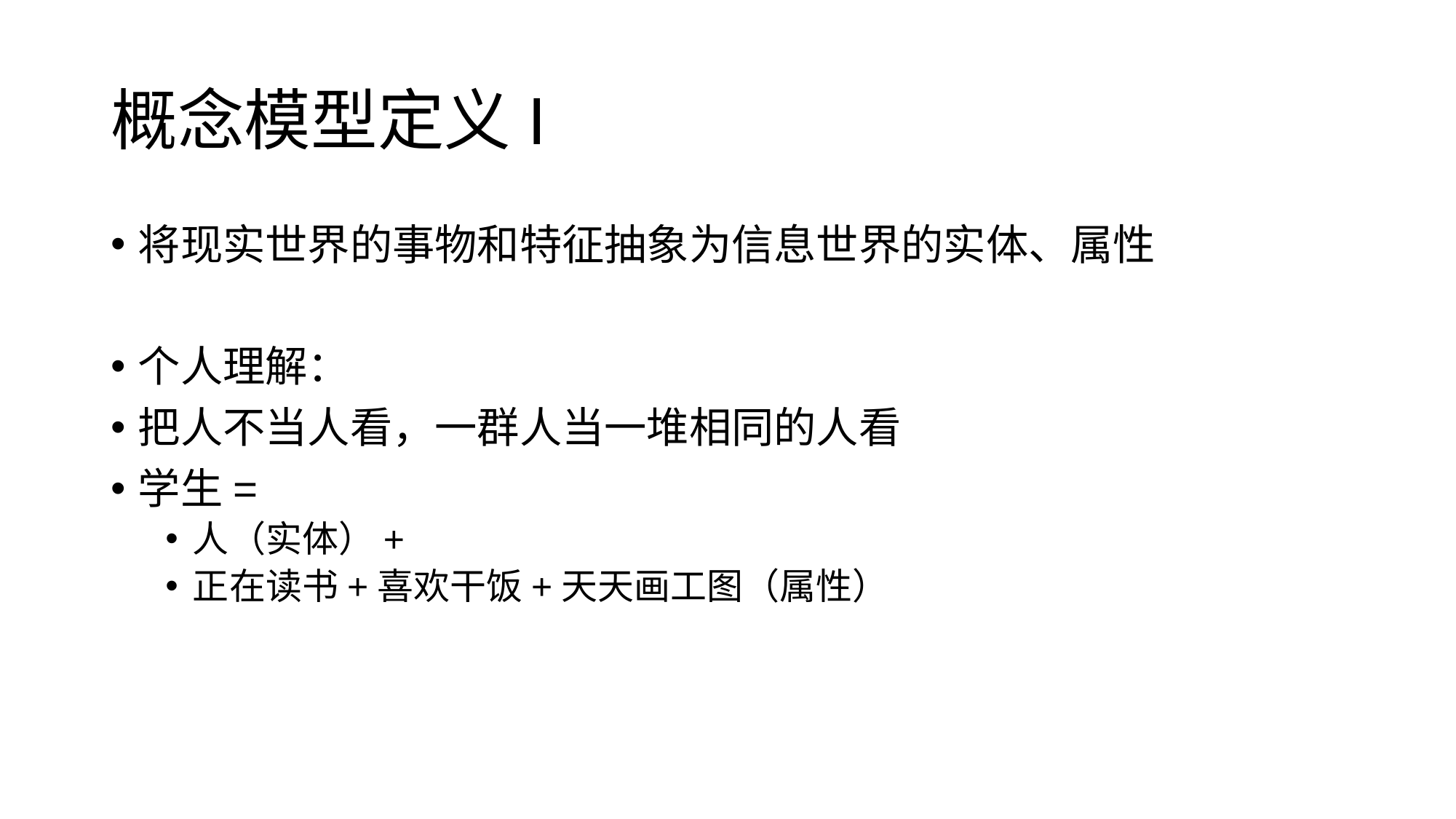

# 概念模型定义I
将现实世界的事物和特征抽象为信息世界的实体、属性

个人理解：
把人不当人看，一群人当一堆相同的人看
学生=
人（实体）+
正在读书+喜欢干饭+天天画工图（属性）